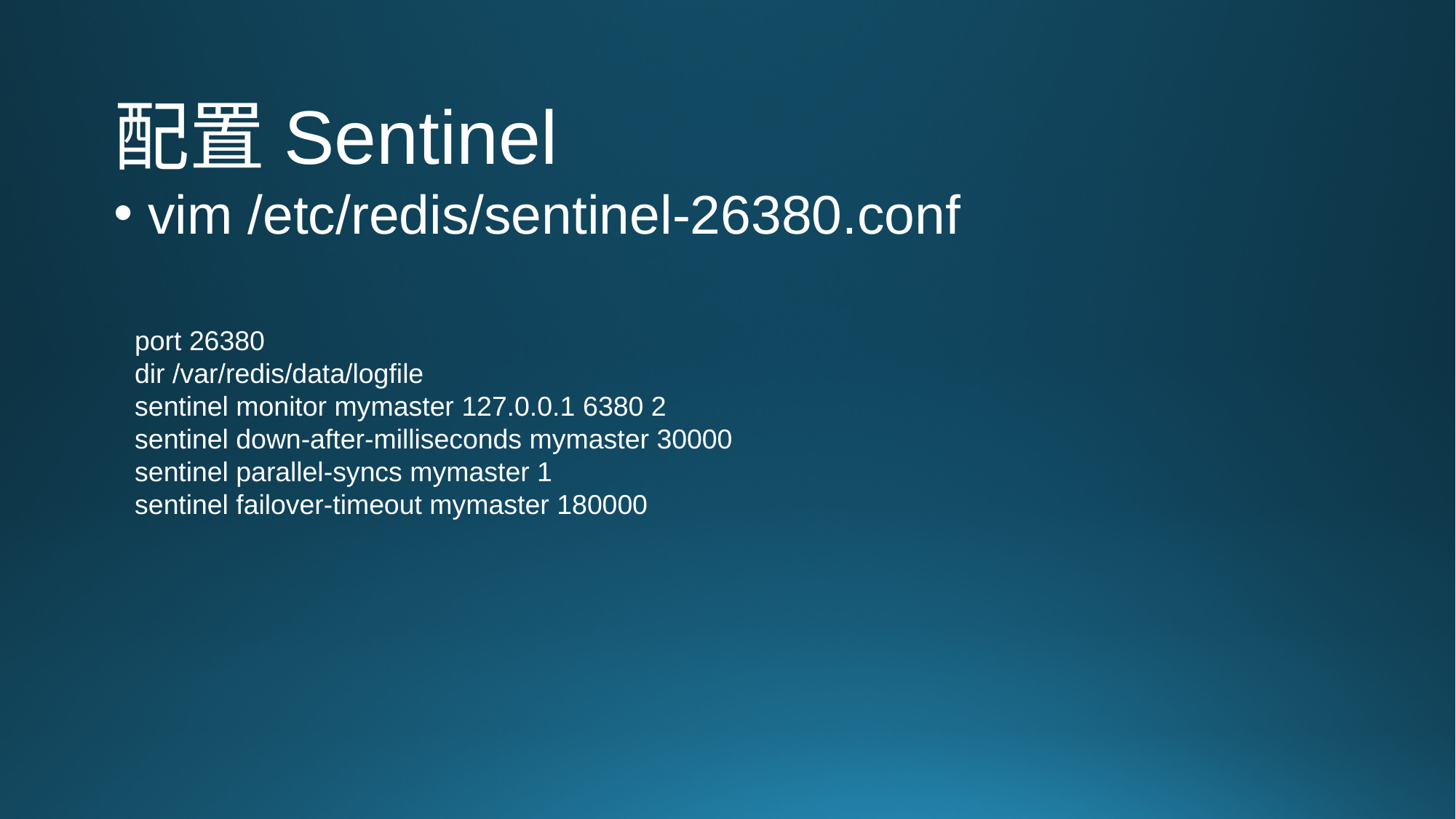

配置Sentinel
vim /etc/redis/sentinel-26380.conf

port 26380
dir /var/redis/data/logfile
sentinel monitor mymaster 127.0.0.1 6380 2
sentinel down-after-milliseconds mymaster 30000
sentinel parallel-syncs mymaster 1
sentinel failover-timeout mymaster 180000